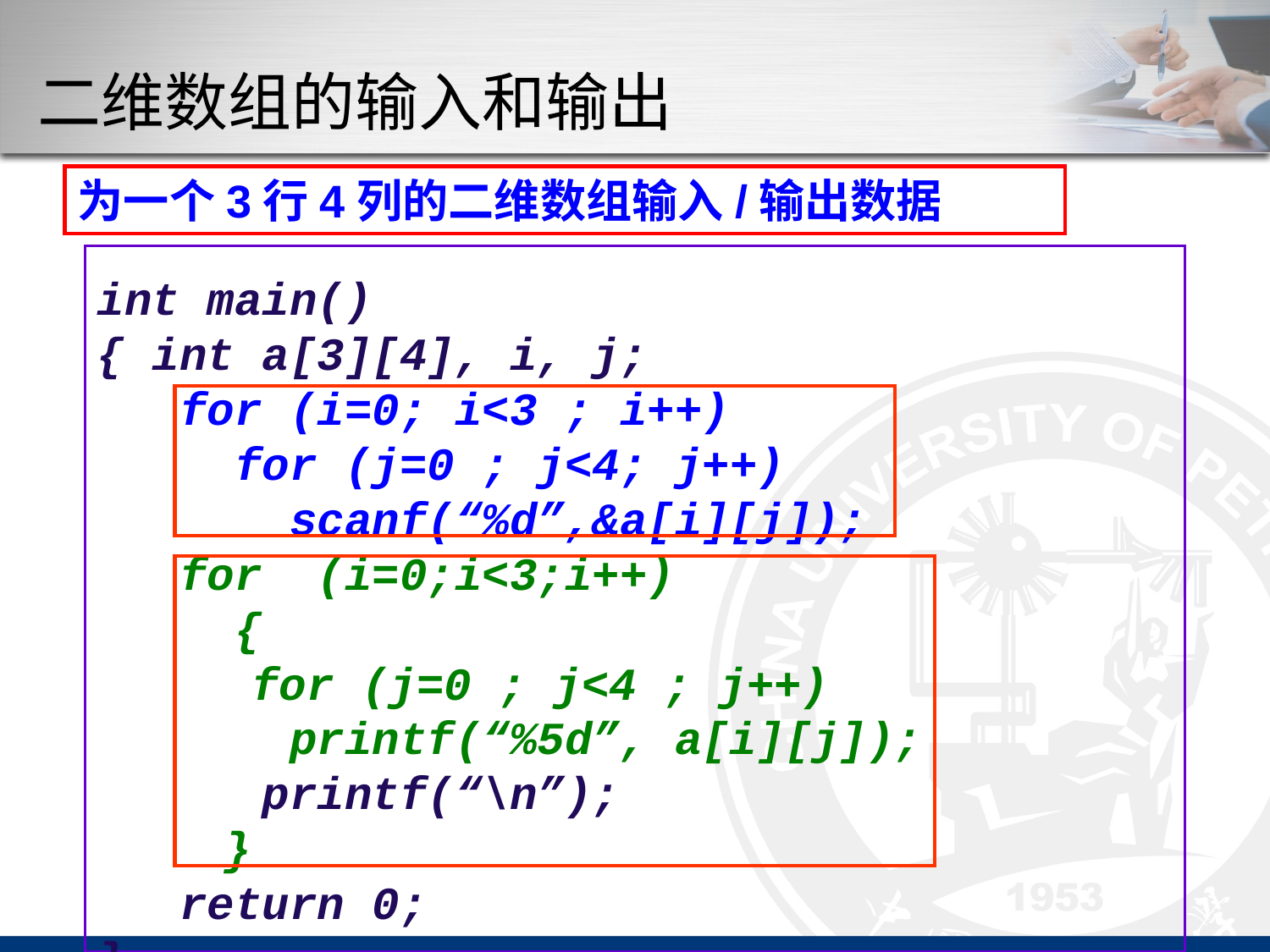

# 二维数组的输入和输出
为一个3行4列的二维数组输入/输出数据

int main()
{ int a[3][4], i, j;
   for (i=0; i<3 ; i++)
     for (j=0 ; j<4; j++)
       scanf(“%d”,&a[i][j]);
   for  (i=0;i<3;i++)
     {
	 for (j=0 ; j<4 ; j++)
       printf(“%5d”, a[i][j]);
      printf(“\n”);
	}
   return 0;
}